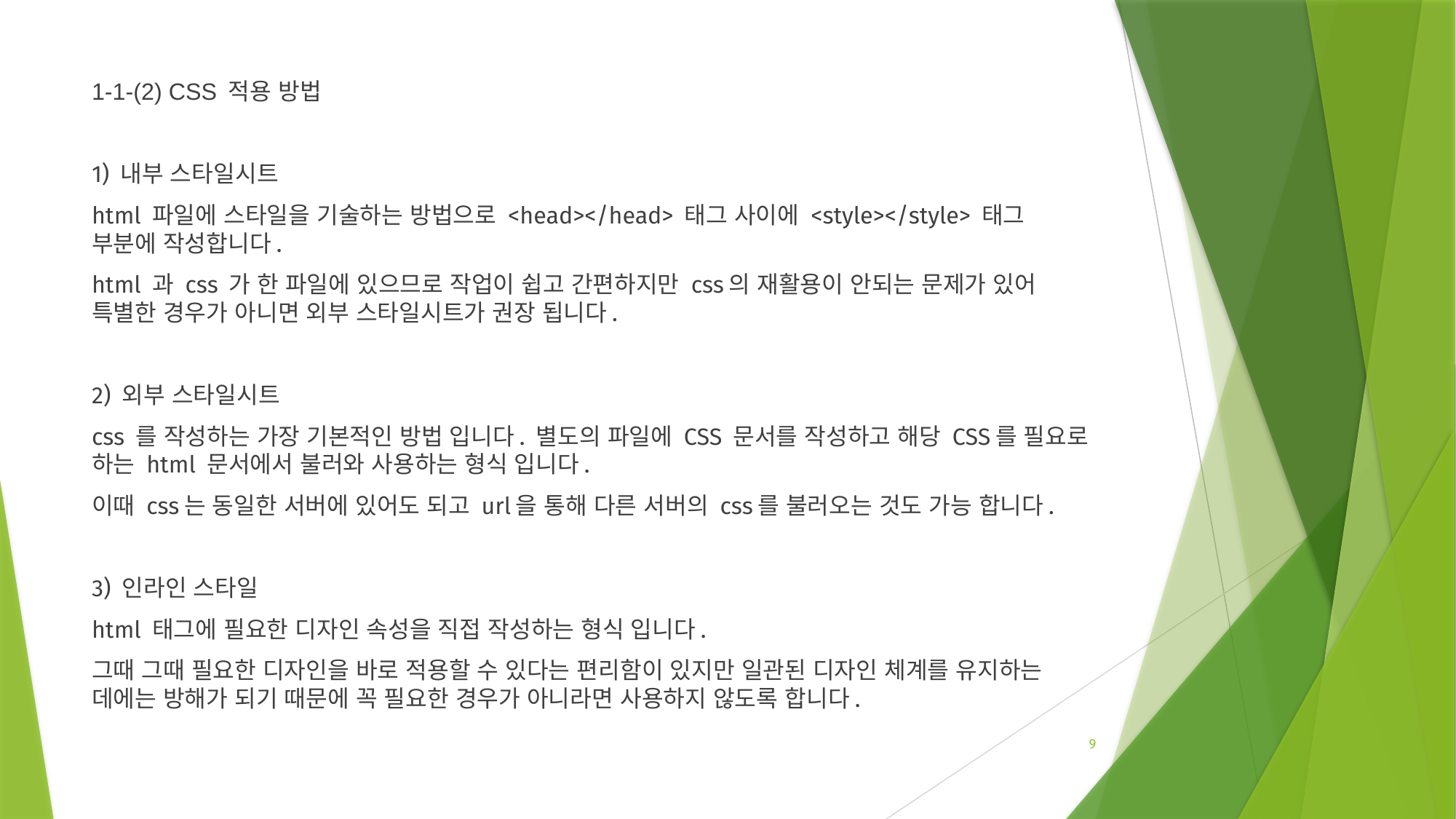

1-1-(2) CSS 적용 방법

1) 내부 스타일시트
html 파일에 스타일을 기술하는 방법으로 <head></head> 태그 사이에 <style></style> 태그 부분에 작성합니다.
html 과 css 가 한 파일에 있으므로 작업이 쉽고 간편하지만 css의 재활용이 안되는 문제가 있어 특별한 경우가 아니면 외부 스타일시트가 권장 됩니다.

2) 외부 스타일시트
css 를 작성하는 가장 기본적인 방법 입니다. 별도의 파일에 CSS 문서를 작성하고 해당 CSS를 필요로 하는 html 문서에서 불러와 사용하는 형식 입니다.
이때 css는 동일한 서버에 있어도 되고 url을 통해 다른 서버의 css를 불러오는 것도 가능 합니다.

3) 인라인 스타일
html 태그에 필요한 디자인 속성을 직접 작성하는 형식 입니다.
그때 그때 필요한 디자인을 바로 적용할 수 있다는 편리함이 있지만 일관된 디자인 체계를 유지하는 데에는 방해가 되기 때문에 꼭 필요한 경우가 아니라면 사용하지 않도록 합니다.
9